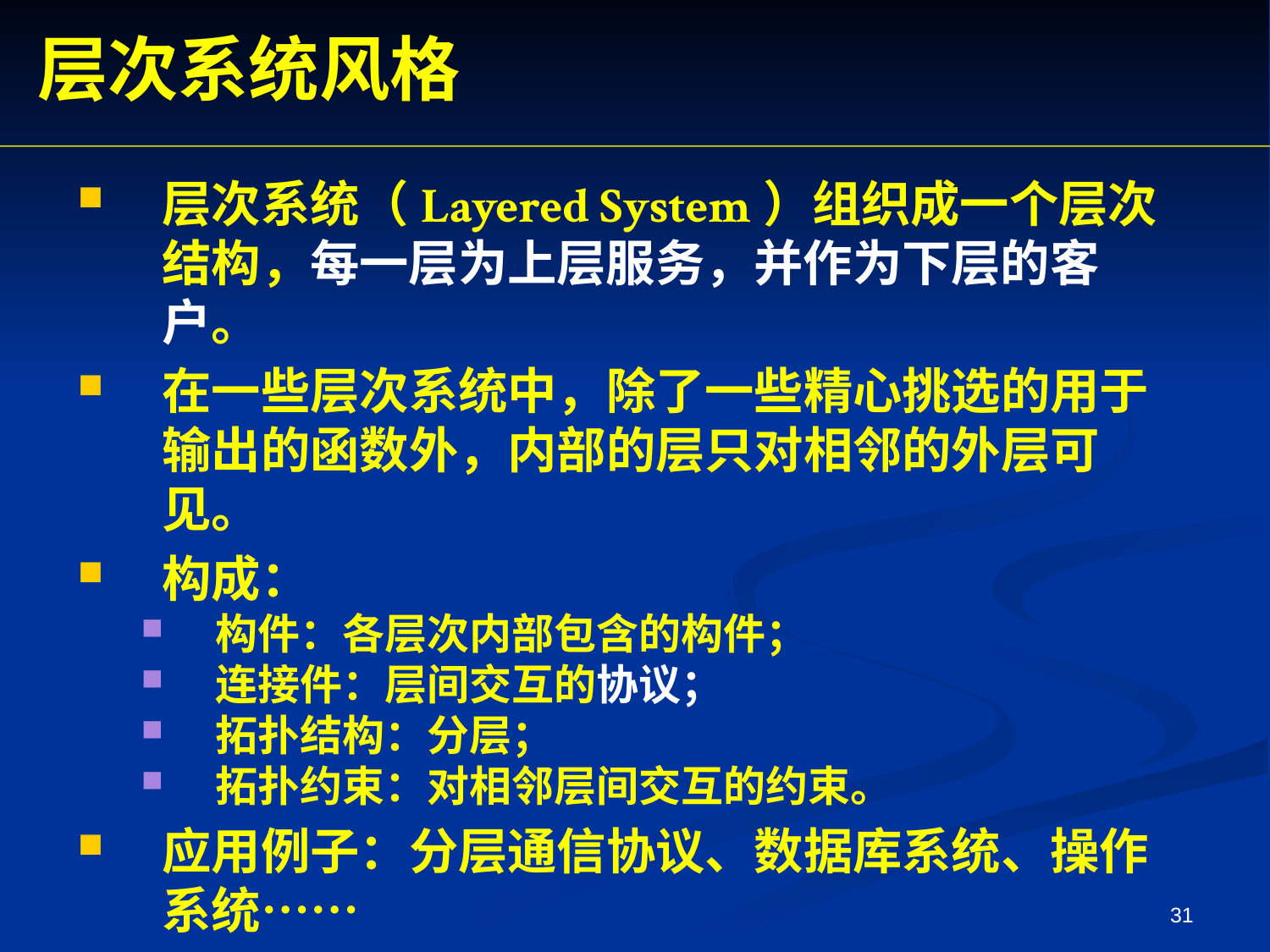

层次系统风格

层次系统（Layered System）组织成一个层次结构，每一层为上层服务，并作为下层的客户。
在一些层次系统中，除了一些精心挑选的用于输出的函数外，内部的层只对相邻的外层可见。
构成：
构件：各层次内部包含的构件；
连接件：层间交互的协议；
拓扑结构：分层；
拓扑约束：对相邻层间交互的约束。
应用例子：分层通信协议、数据库系统、操作系统……
31